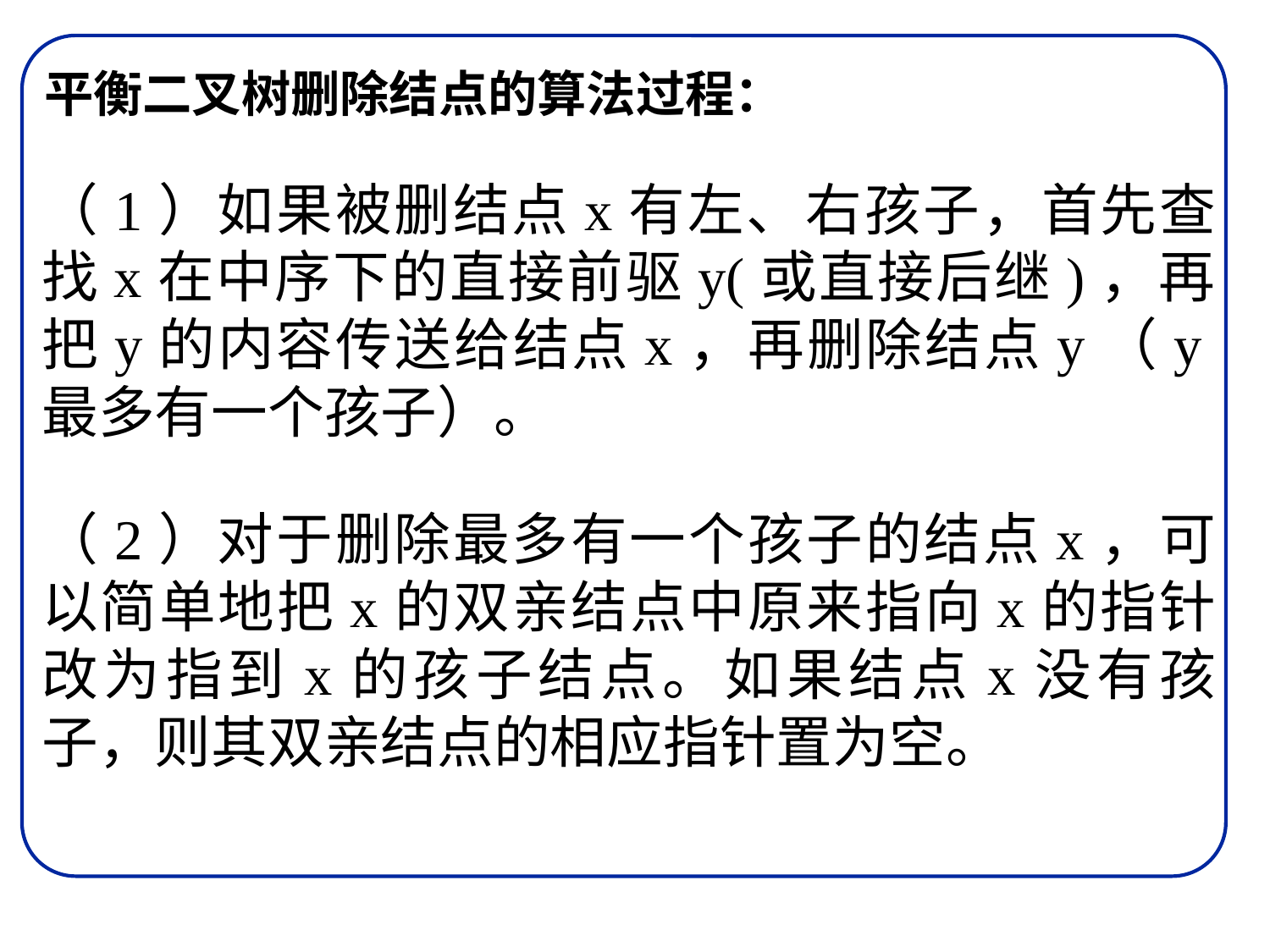

平衡二叉树删除结点的算法过程：
（1）如果被删结点x有左、右孩子，首先查找x在中序下的直接前驱y(或直接后继)，再把y的内容传送给结点x，再删除结点y（y最多有一个孩子）。
（2）对于删除最多有一个孩子的结点x，可以简单地把x的双亲结点中原来指向x的指针改为指到x的孩子结点。如果结点x没有孩子，则其双亲结点的相应指针置为空。